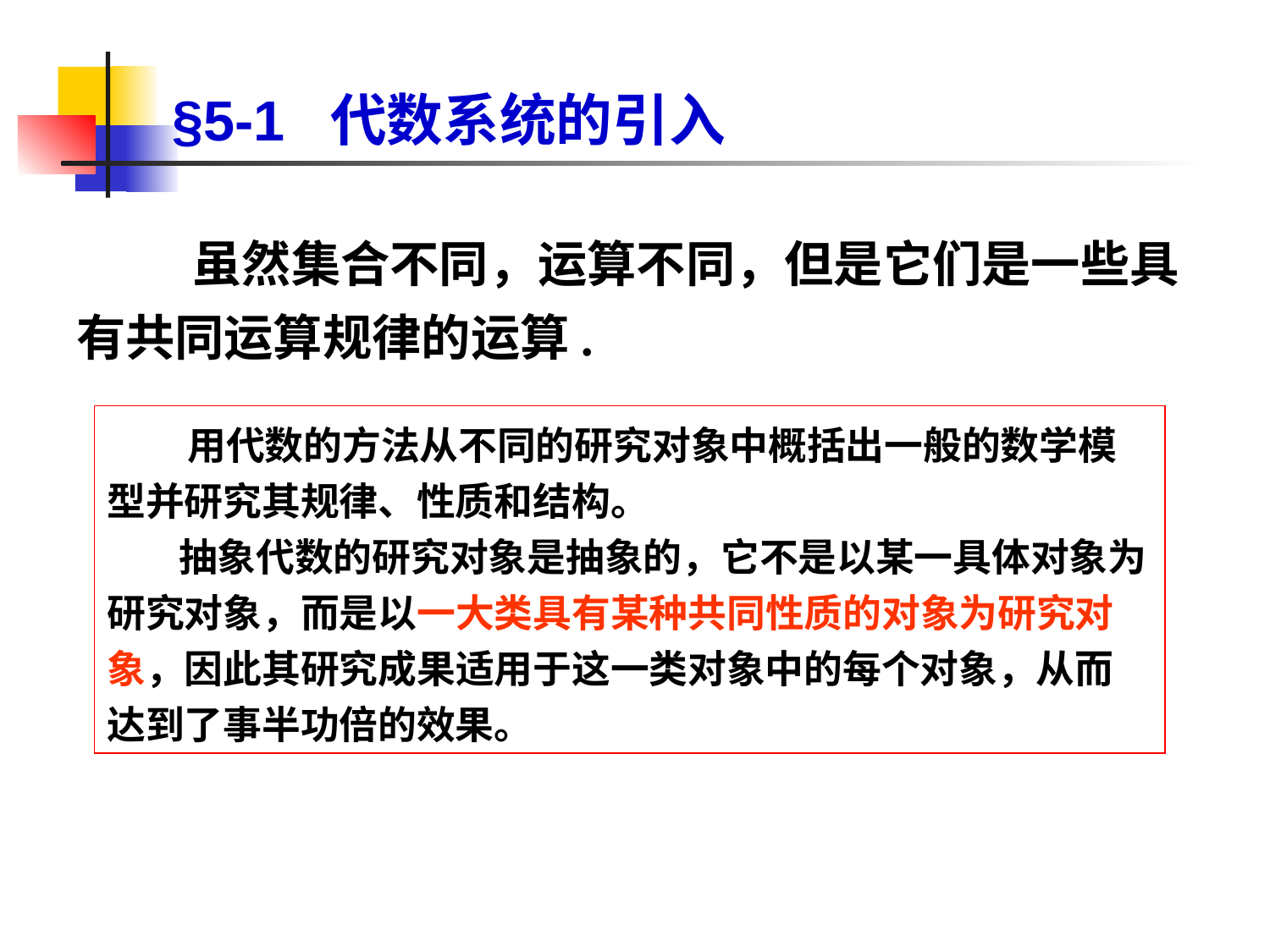

# §5-1  代数系统的引入
 虽然集合不同，运算不同，但是它们是一些具有共同运算规律的运算.
        用代数的方法从不同的研究对象中概括出一般的数学模型并研究其规律、性质和结构。
       抽象代数的研究对象是抽象的，它不是以某一具体对象为研究对象，而是以一大类具有某种共同性质的对象为研究对象，因此其研究成果适用于这一类对象中的每个对象，从而达到了事半功倍的效果。
9